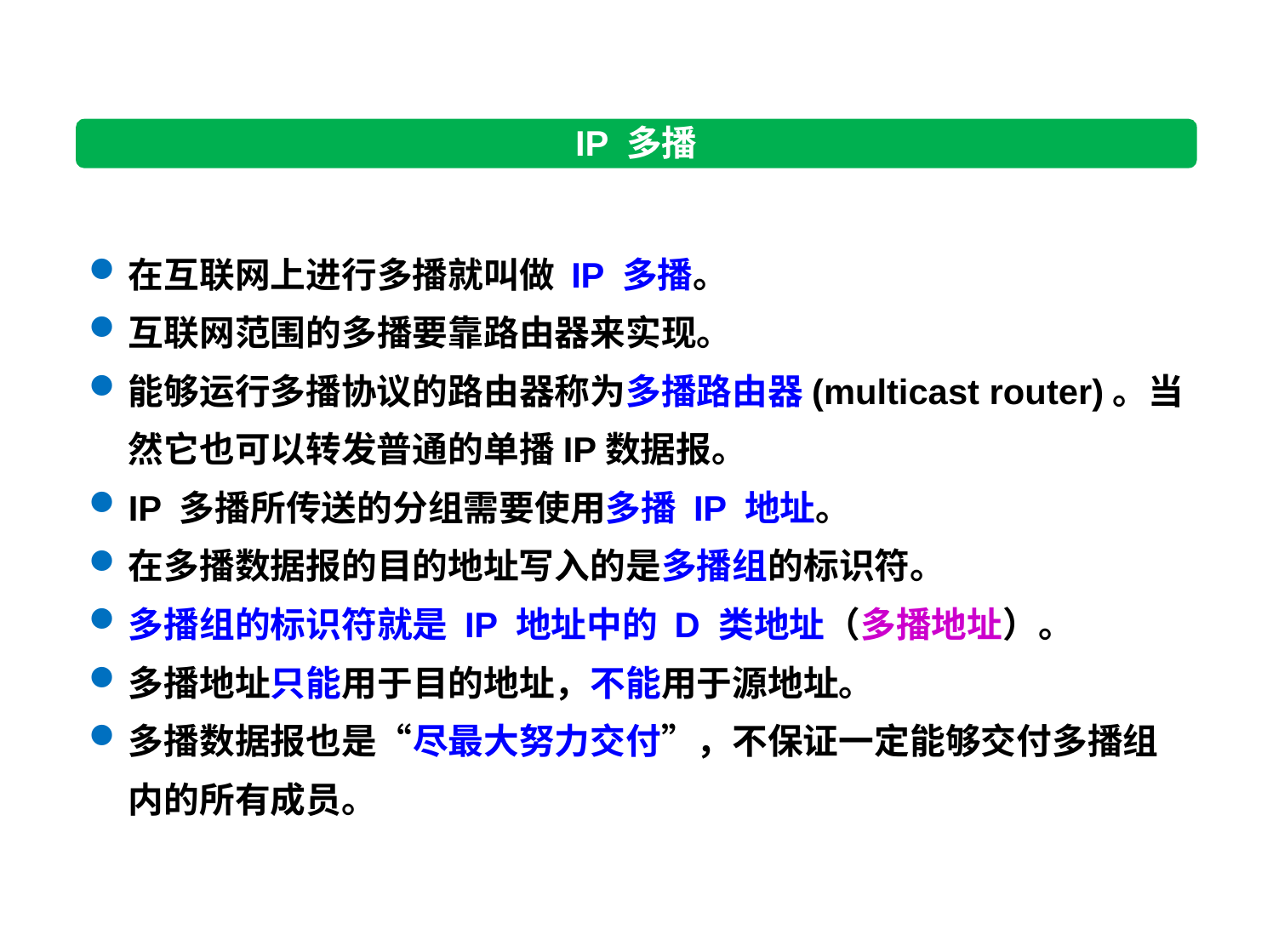

IP 多播

在互联网上进行多播就叫做 IP 多播。
互联网范围的多播要靠路由器来实现。
能够运行多播协议的路由器称为多播路由器(multicast router)。当然它也可以转发普通的单播IP数据报。
IP 多播所传送的分组需要使用多播 IP 地址。
在多播数据报的目的地址写入的是多播组的标识符。
多播组的标识符就是 IP 地址中的 D 类地址（多播地址）。
多播地址只能用于目的地址，不能用于源地址。
多播数据报也是“尽最大努力交付”，不保证一定能够交付多播组内的所有成员。